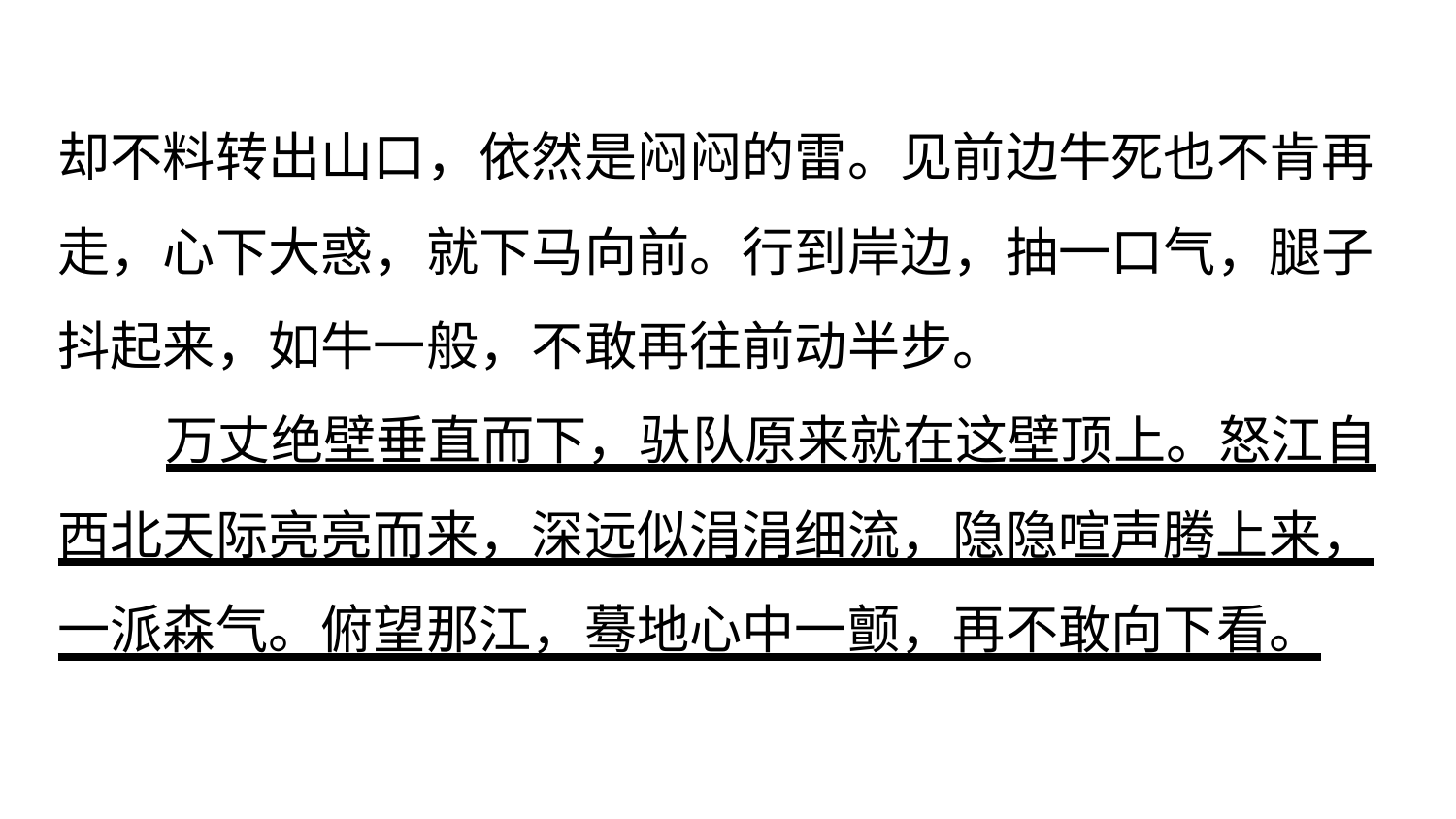

却不料转出山口，依然是闷闷的雷。见前边牛死也不肯再走，心下大惑，就下马向前。行到岸边，抽一口气，腿子抖起来，如牛一般，不敢再往前动半步。
        万丈绝壁垂直而下，驮队原来就在这壁顶上。怒江自西北天际亮亮而来，深远似涓涓细流，隐隐喧声腾上来，一派森气。俯望那江，蓦地心中一颤，再不敢向下看。